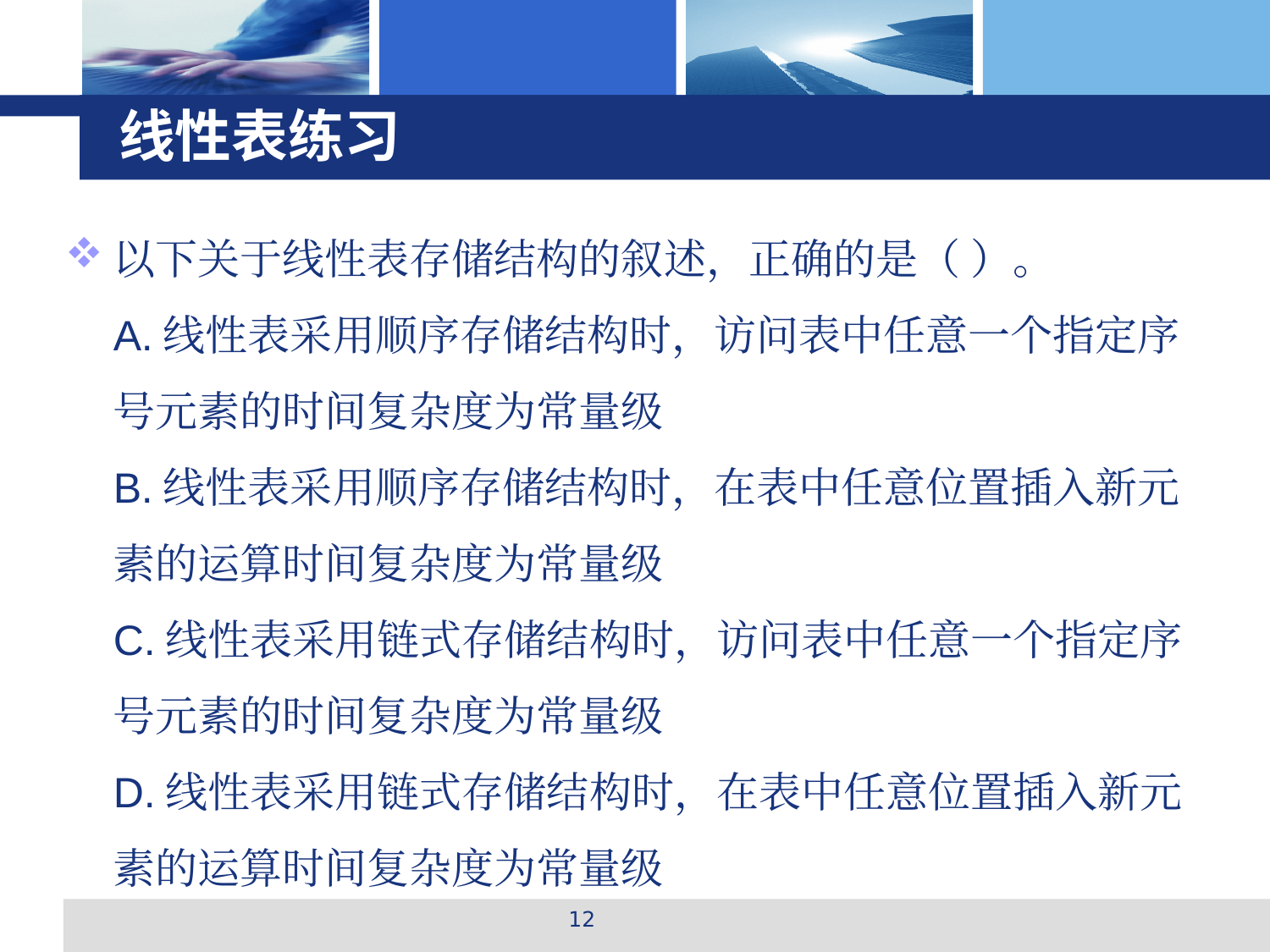

线性表练习
以下关于线性表存储结构的叙述，正确的是（ ）。
A.线性表采用顺序存储结构时，访问表中任意一个指定序号元素的时间复杂度为常量级
B.线性表采用顺序存储结构时，在表中任意位置插入新元素的运算时间复杂度为常量级
C.线性表采用链式存储结构时，访问表中任意一个指定序号元素的时间复杂度为常量级
D.线性表采用链式存储结构时，在表中任意位置插入新元素的运算时间复杂度为常量级
12